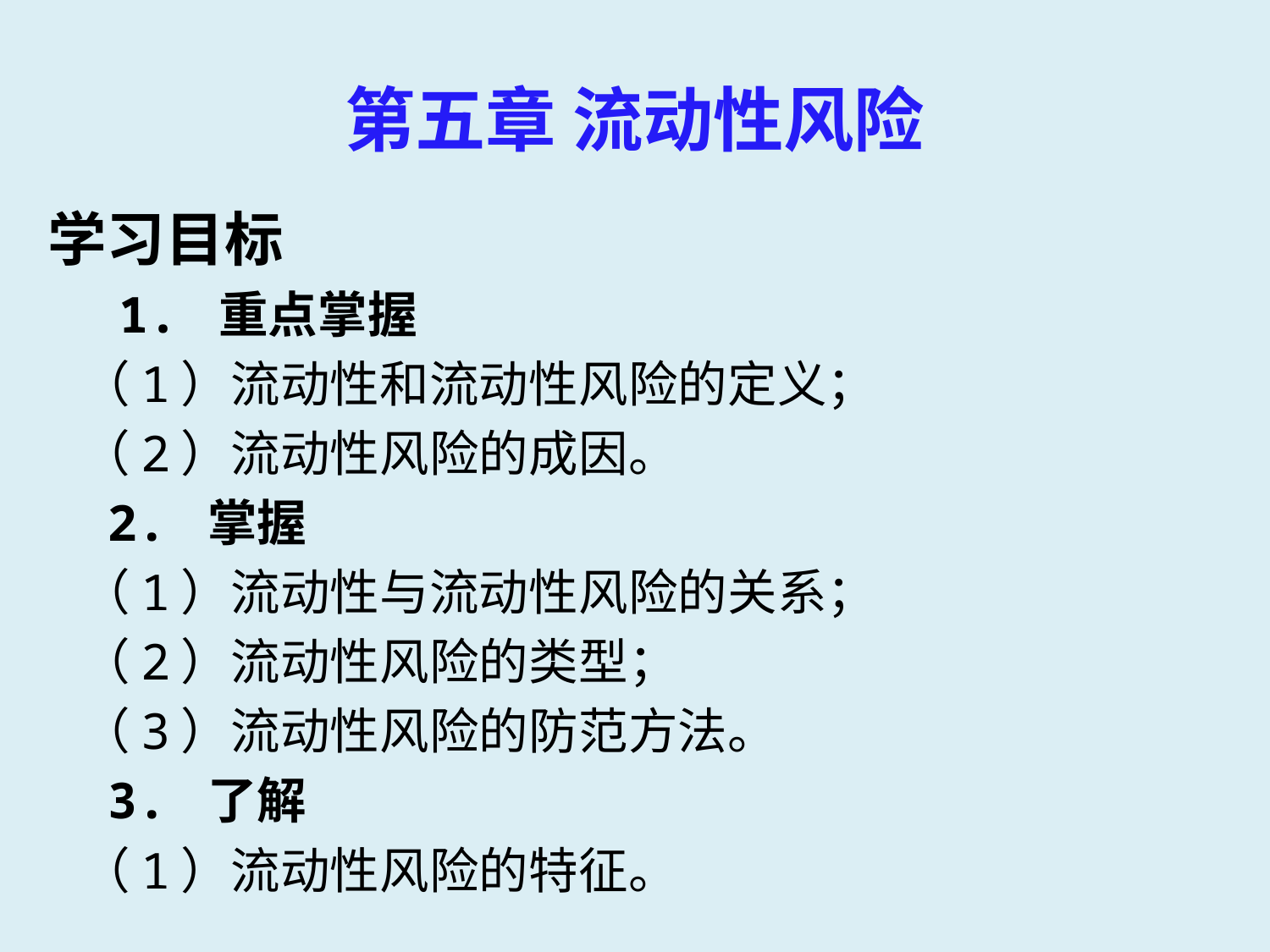

# 第五章 流动性风险
学习目标
   1. 重点掌握
  （1）流动性和流动性风险的定义；
  （2）流动性风险的成因。
  2. 掌握
  （1）流动性与流动性风险的关系；
  （2）流动性风险的类型；
  （3）流动性风险的防范方法。
  3. 了解
  （1）流动性风险的特征。